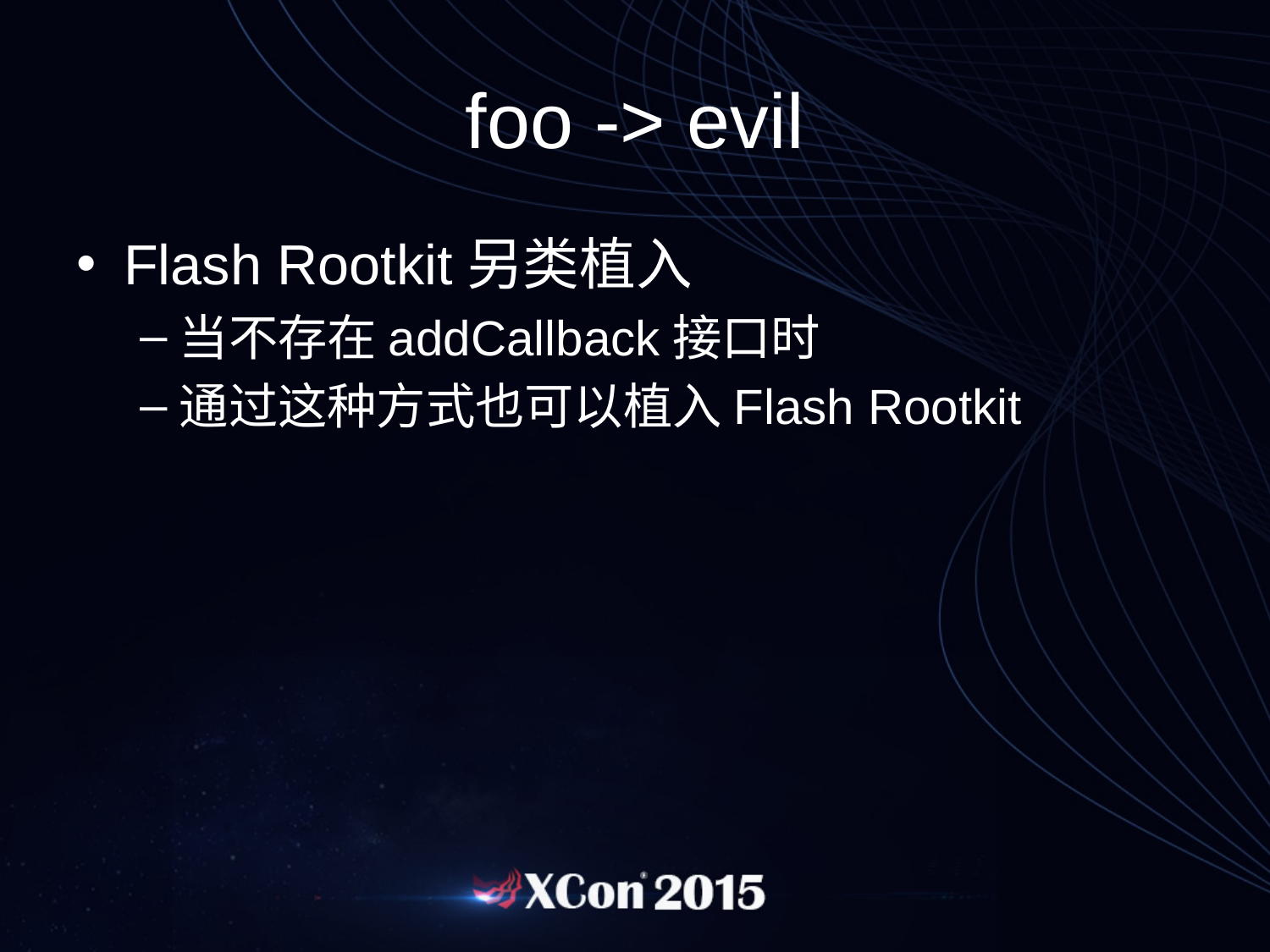

# foo -> evil
Flash Rootkit另类植入
当不存在addCallback接口时
通过这种方式也可以植入Flash Rootkit